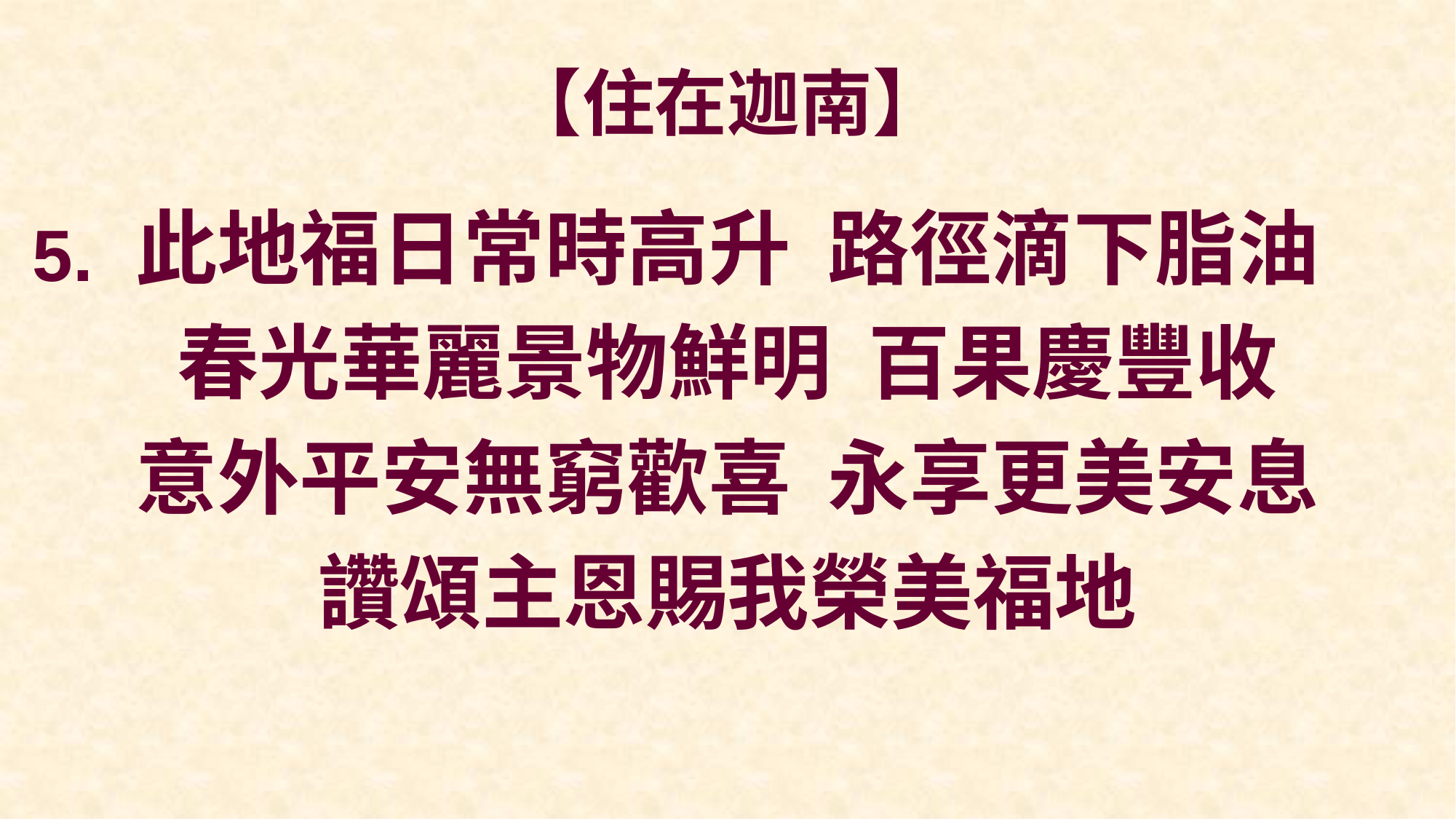

# 【住在迦南】
此地福日常時高升  路徑滴下脂油
春光華麗景物鮮明  百果慶豐收
意外平安無窮歡喜  永享更美安息
讚頌主恩賜我榮美福地
5.